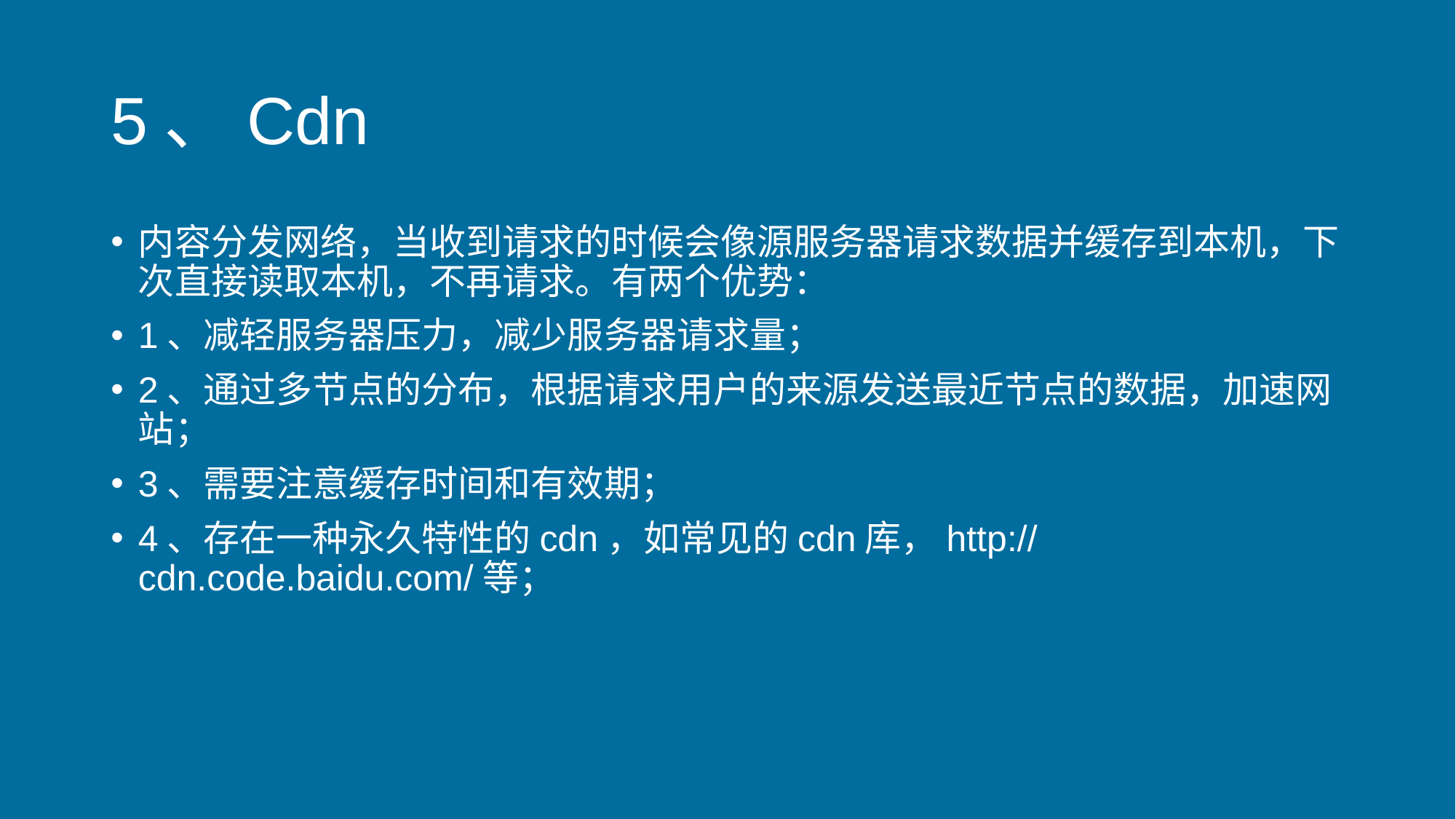

# 5、Cdn
内容分发网络，当收到请求的时候会像源服务器请求数据并缓存到本机，下次直接读取本机，不再请求。有两个优势：
1、减轻服务器压力，减少服务器请求量；
2、通过多节点的分布，根据请求用户的来源发送最近节点的数据，加速网站；
3、需要注意缓存时间和有效期；
4、存在一种永久特性的cdn，如常见的cdn库，http://cdn.code.baidu.com/等；